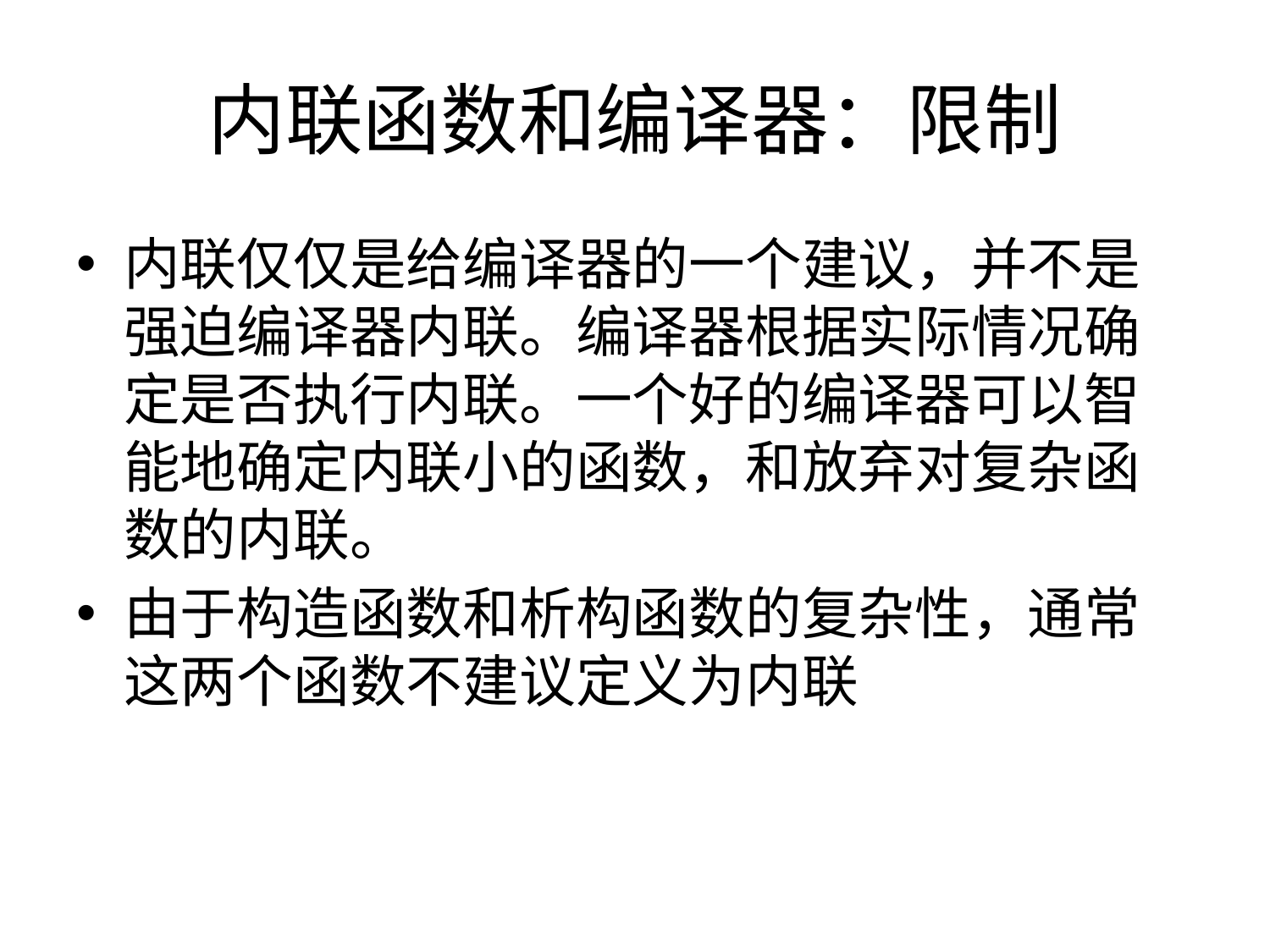

# 内联函数和编译器：限制
内联仅仅是给编译器的一个建议，并不是强迫编译器内联。编译器根据实际情况确定是否执行内联。一个好的编译器可以智能地确定内联小的函数，和放弃对复杂函数的内联。
由于构造函数和析构函数的复杂性，通常这两个函数不建议定义为内联